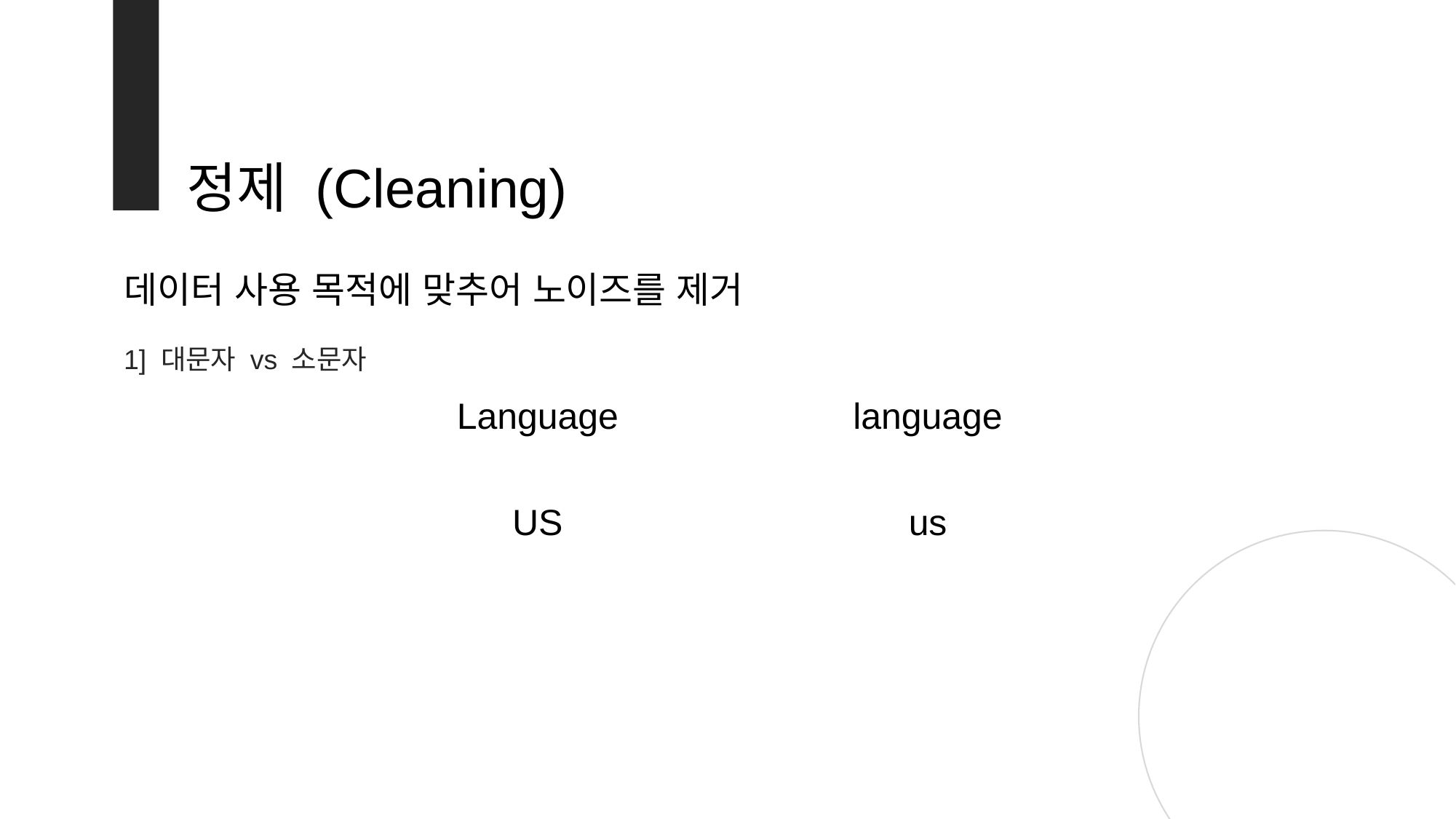

정제 (Cleaning)
데이터 사용 목적에 맞추어 노이즈를 제거
1] 대문자 vs 소문자
Language
language
US
us